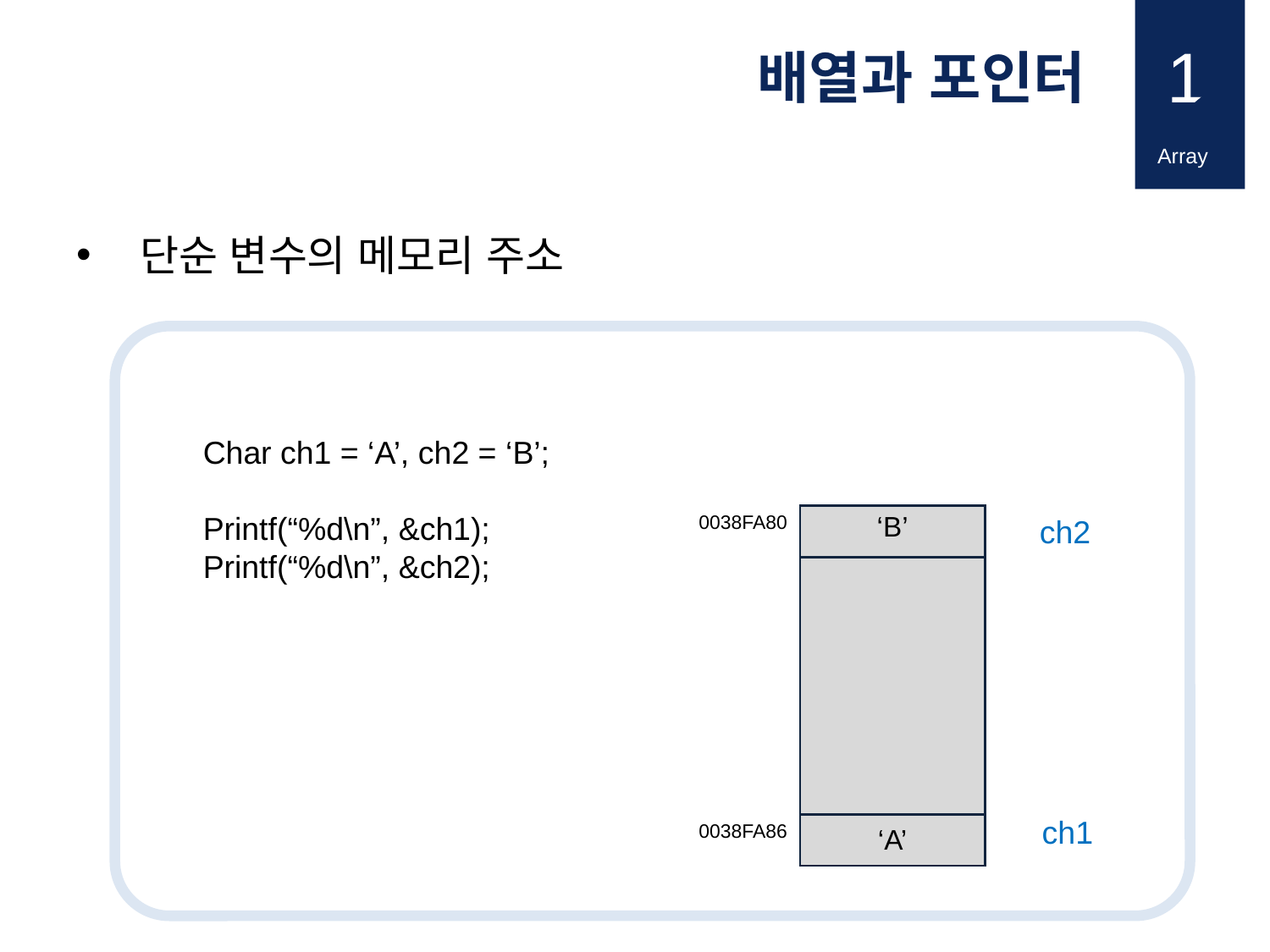

1

배열과 포인터
Array
단순 변수의 메모리 주소

Char ch1 = ‘A’, ch2 = ‘B’;

Printf(“%d\n”, &ch1);
Printf(“%d\n”, &ch2);

|  |  |
| --- | --- |
| 0038FA80 | ‘B’ |
|  |  |
|  |  |
|  |  |
|  |  |
|  |  |
| 0038FA86 | ‘A’ |
     ch2
     ch1